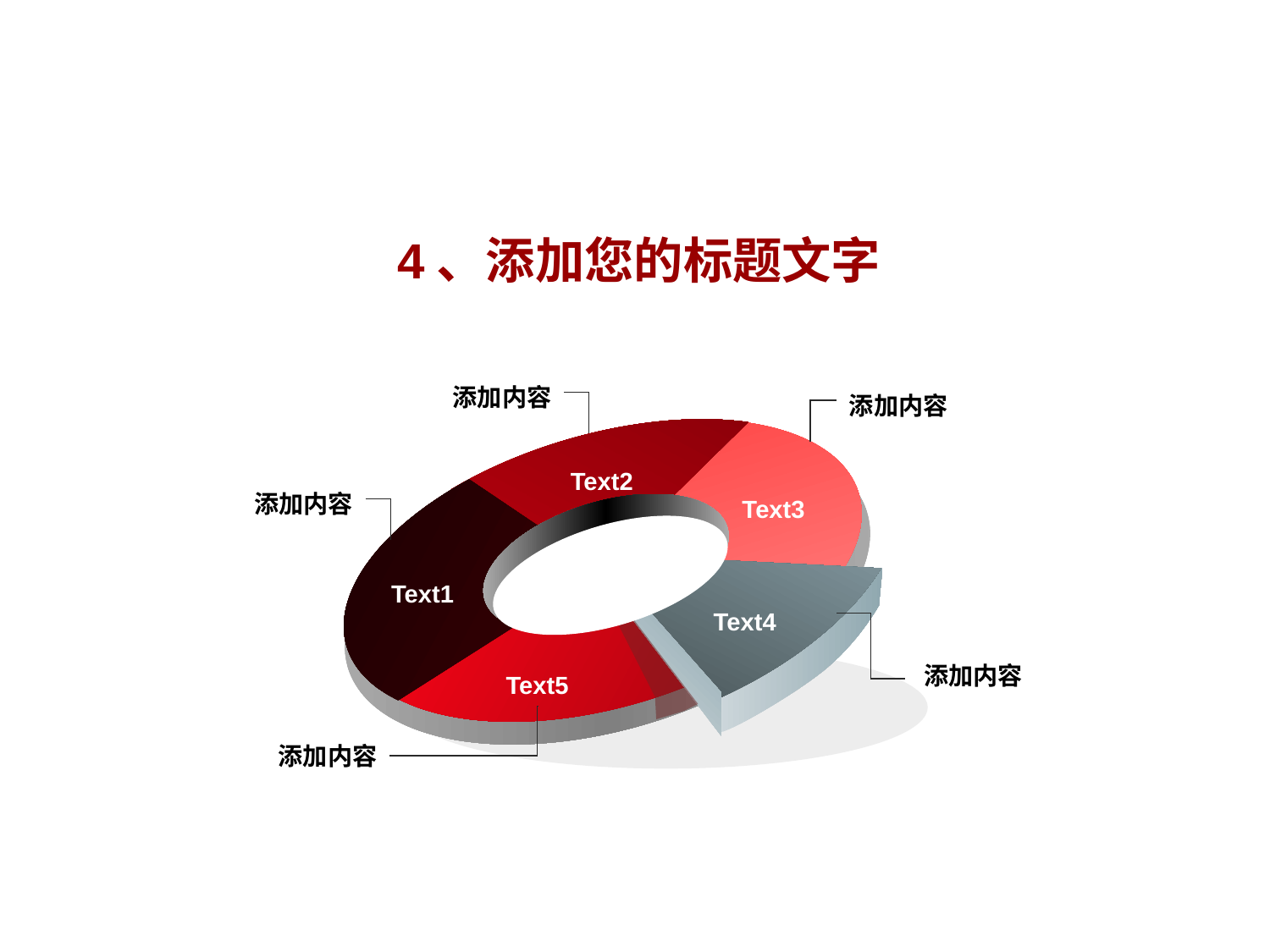

4、添加您的标题文字
添加内容
添加内容

Text2

Text3

Text1

Text4

Text5
添加内容
添加内容
添加内容